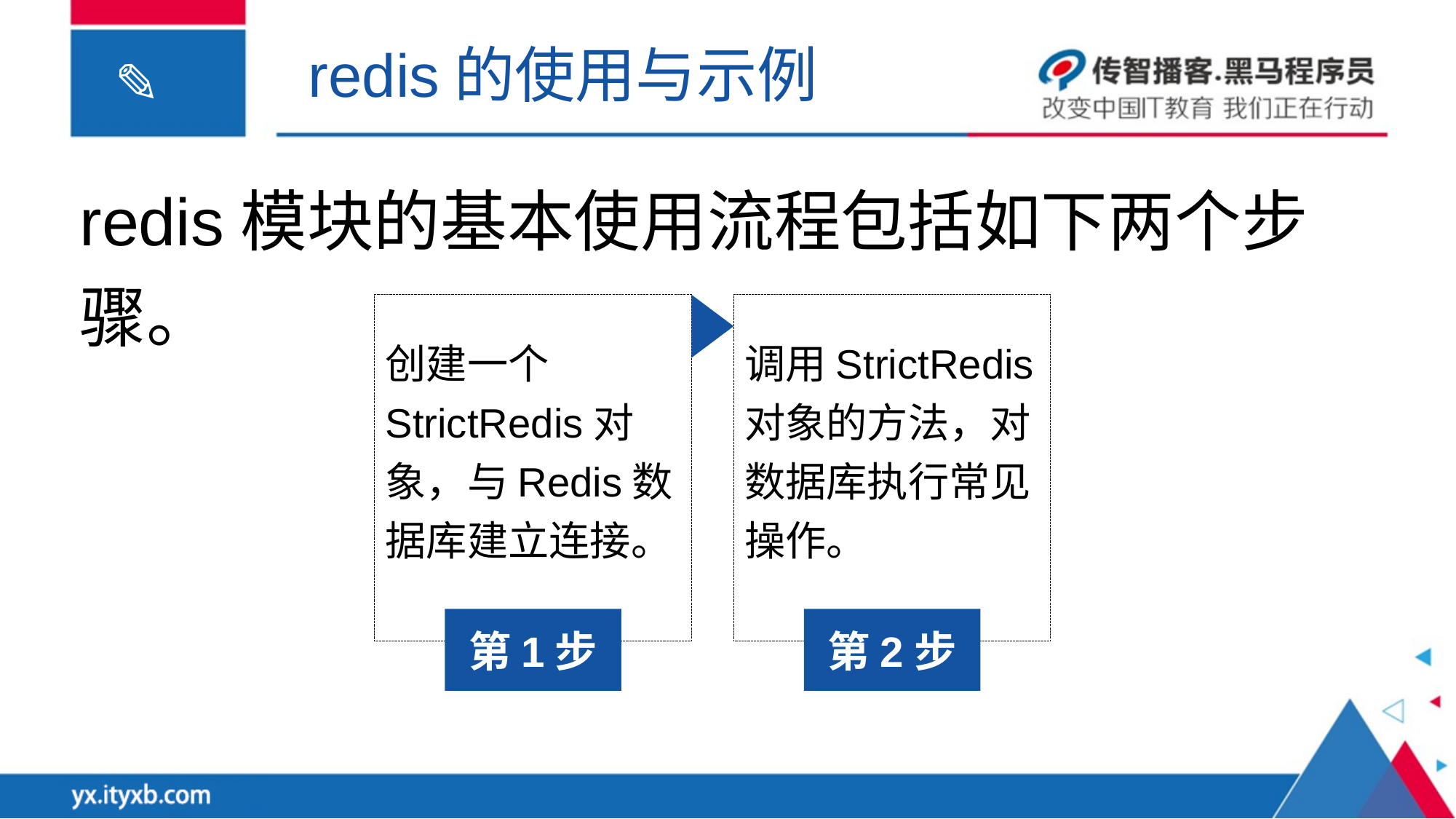

redis的使用与示例
redis模块的基本使用流程包括如下两个步骤。

创建一个StrictRedis对象，与Redis数据库建立连接。
调用StrictRedis对象的方法，对数据库执行常见操作。
第1步
第2步